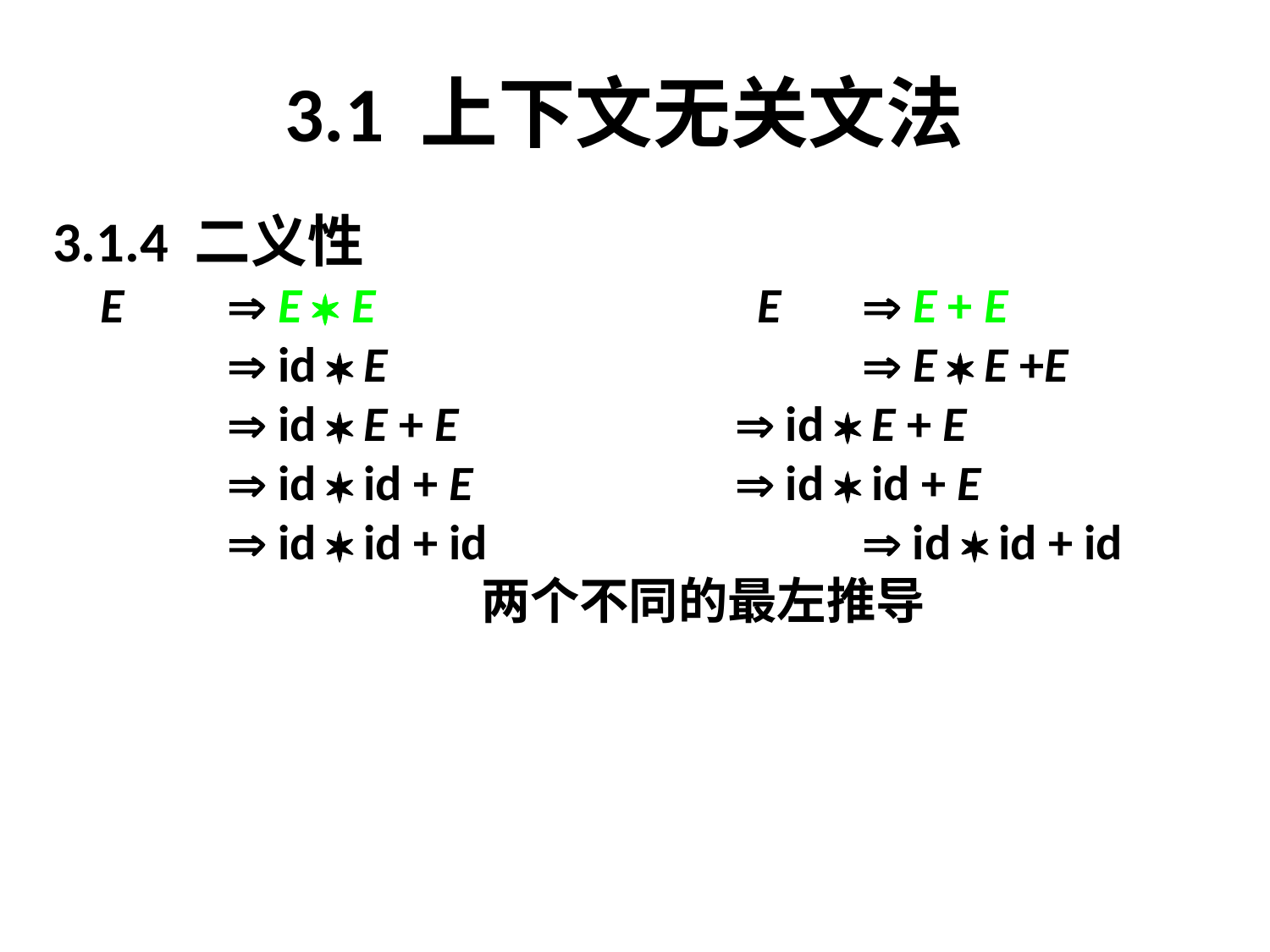

# 3.1 上下文无关文法
3.1.4 二义性
	E	⇒ E ∗ E 			  E	⇒ E + E
 		⇒ id ∗ E				⇒ E ∗ E +E
		⇒ id ∗ E + E			⇒ id ∗ E + E
		⇒ id ∗ id + E			⇒ id ∗ id + E
		⇒ id ∗ id + id			⇒ id ∗ id + id
				两个不同的最左推导